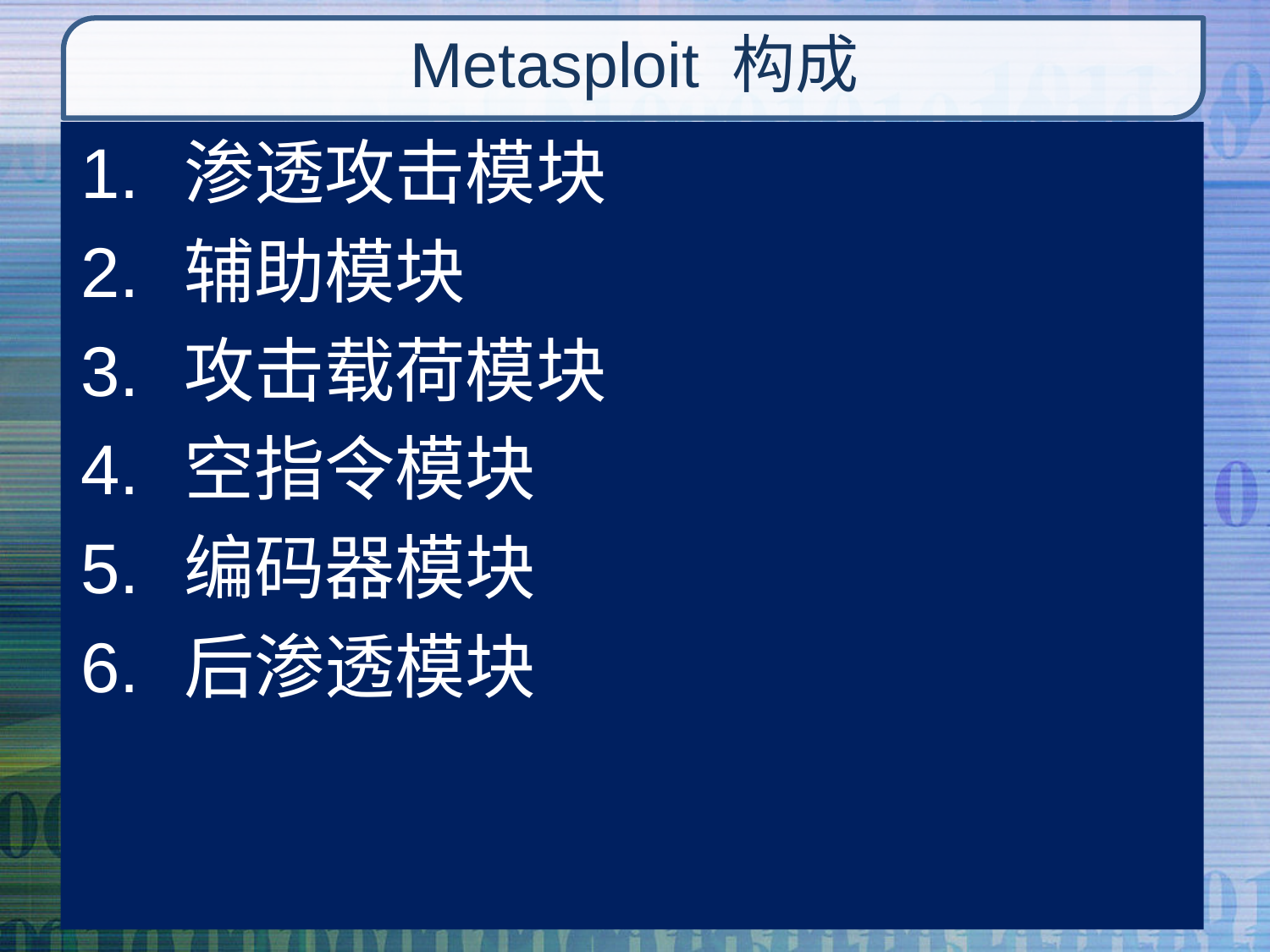

# Metasploit 构成
渗透攻击模块
辅助模块
攻击载荷模块
空指令模块
编码器模块
后渗透模块